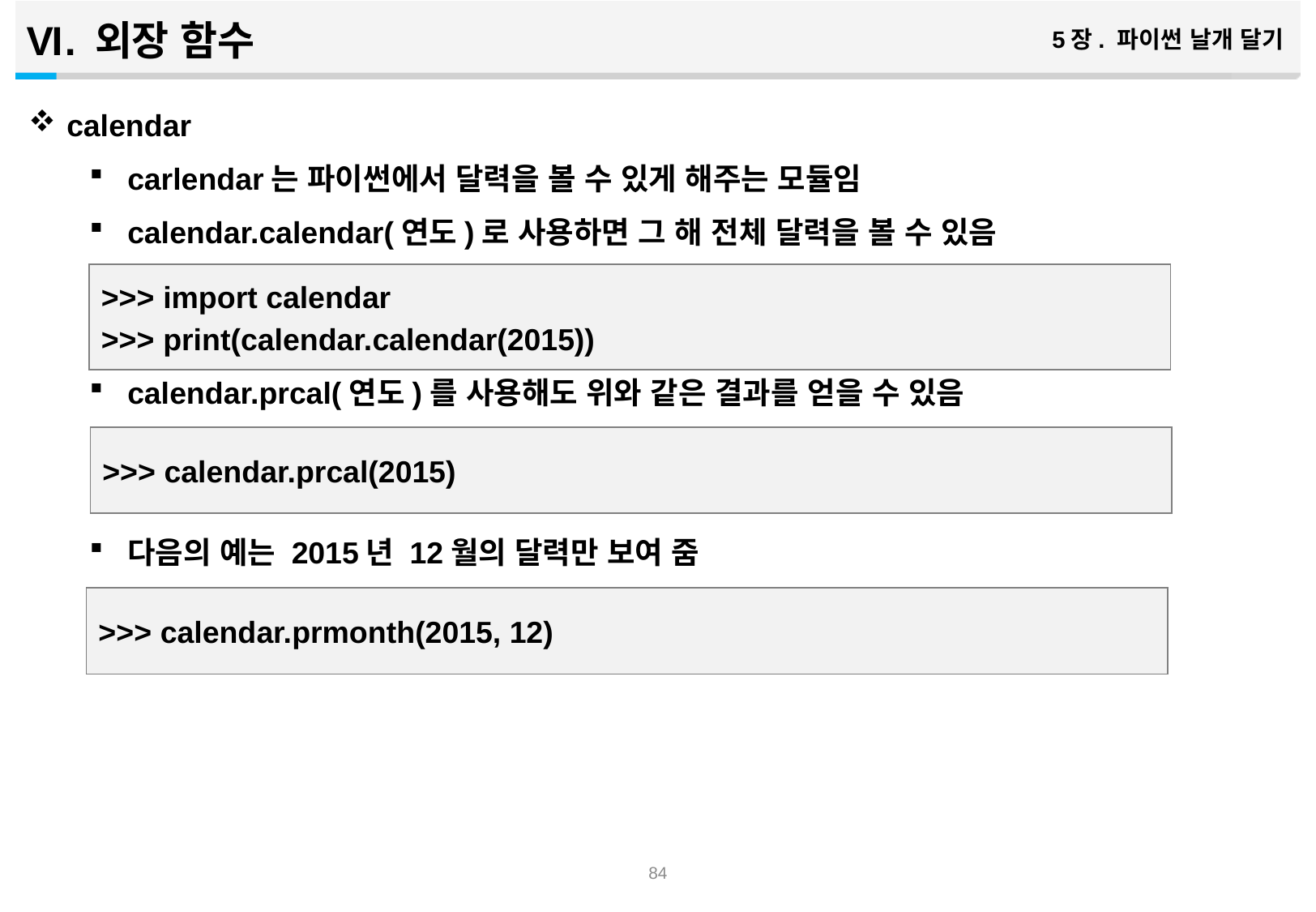

외장 함수
5장. 파이썬 날개 달기
calendar
carlendar는 파이썬에서 달력을 볼 수 있게 해주는 모듈임
calendar.calendar(연도)로 사용하면 그 해 전체 달력을 볼 수 있음

calendar.prcal(연도)를 사용해도 위와 같은 결과를 얻을 수 있음

다음의 예는 2015년 12월의 달력만 보여 줌

>>> import calendar
>>> print(calendar.calendar(2015))
>>> calendar.prcal(2015)
>>> calendar.prmonth(2015, 12)
84